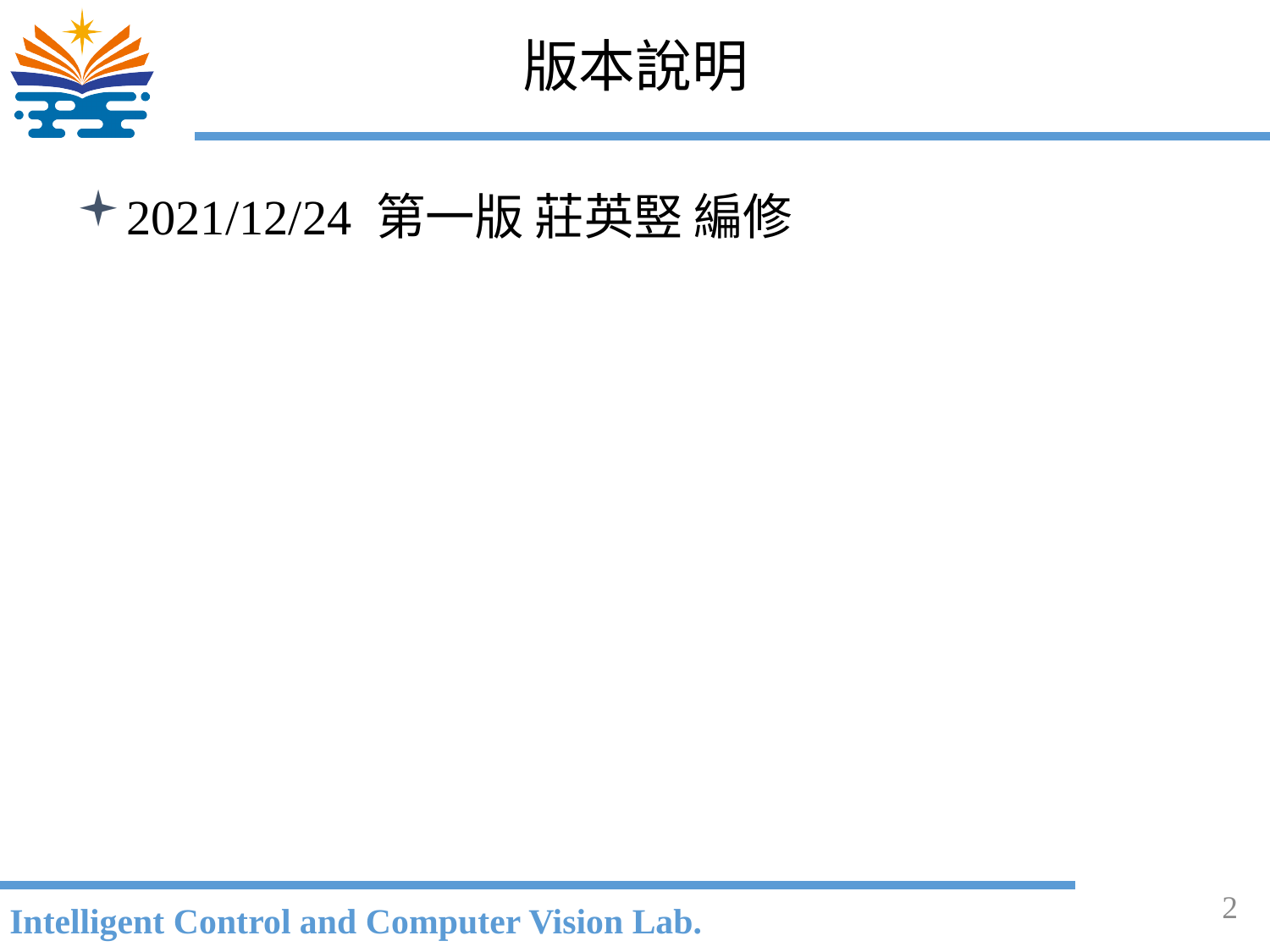

# 版本說明
2021/12/24 第一版 莊英竪 編修
2